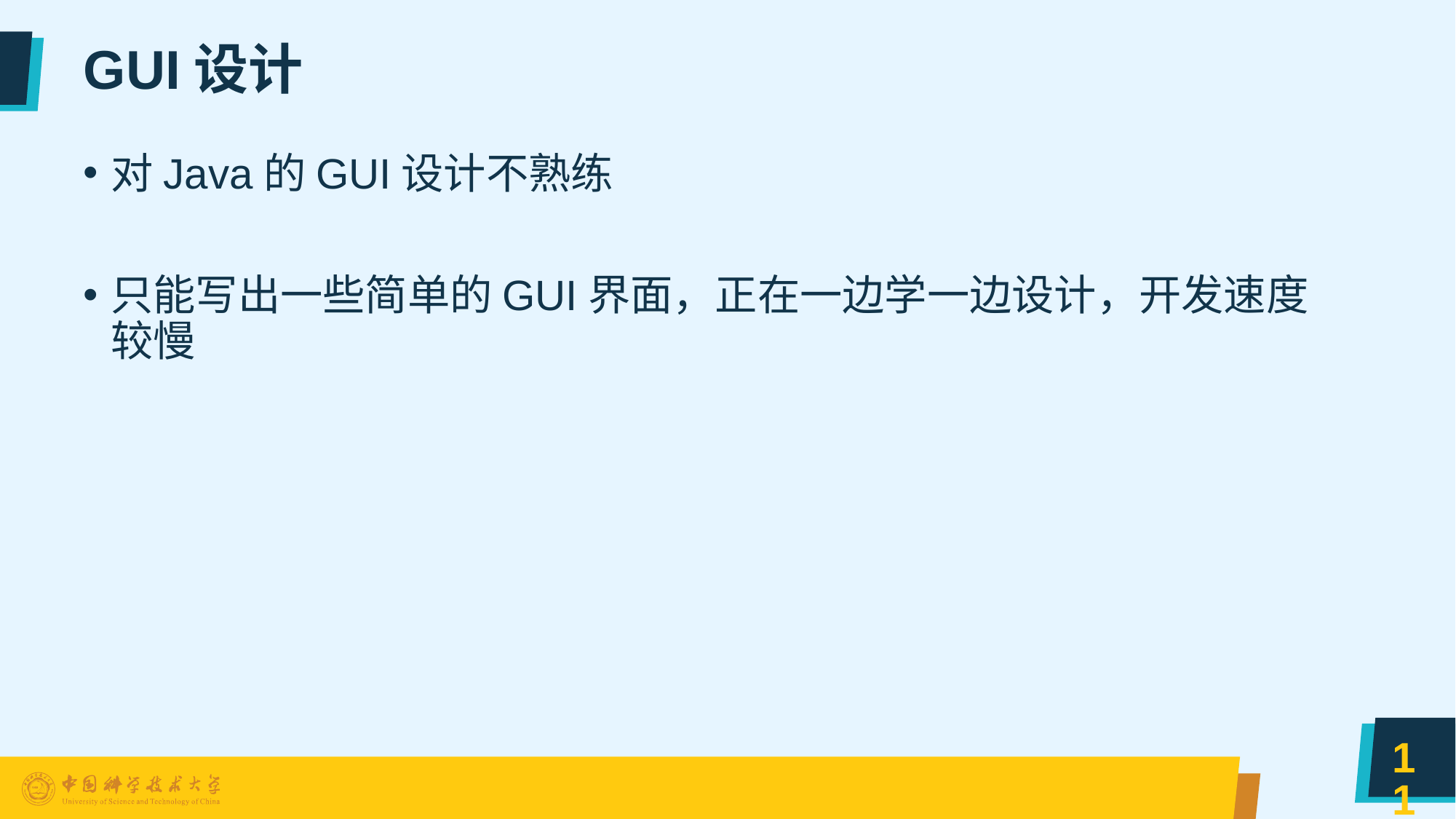

# GUI设计
对Java的GUI设计不熟练

只能写出一些简单的GUI界面，正在一边学一边设计，开发速度较慢
11